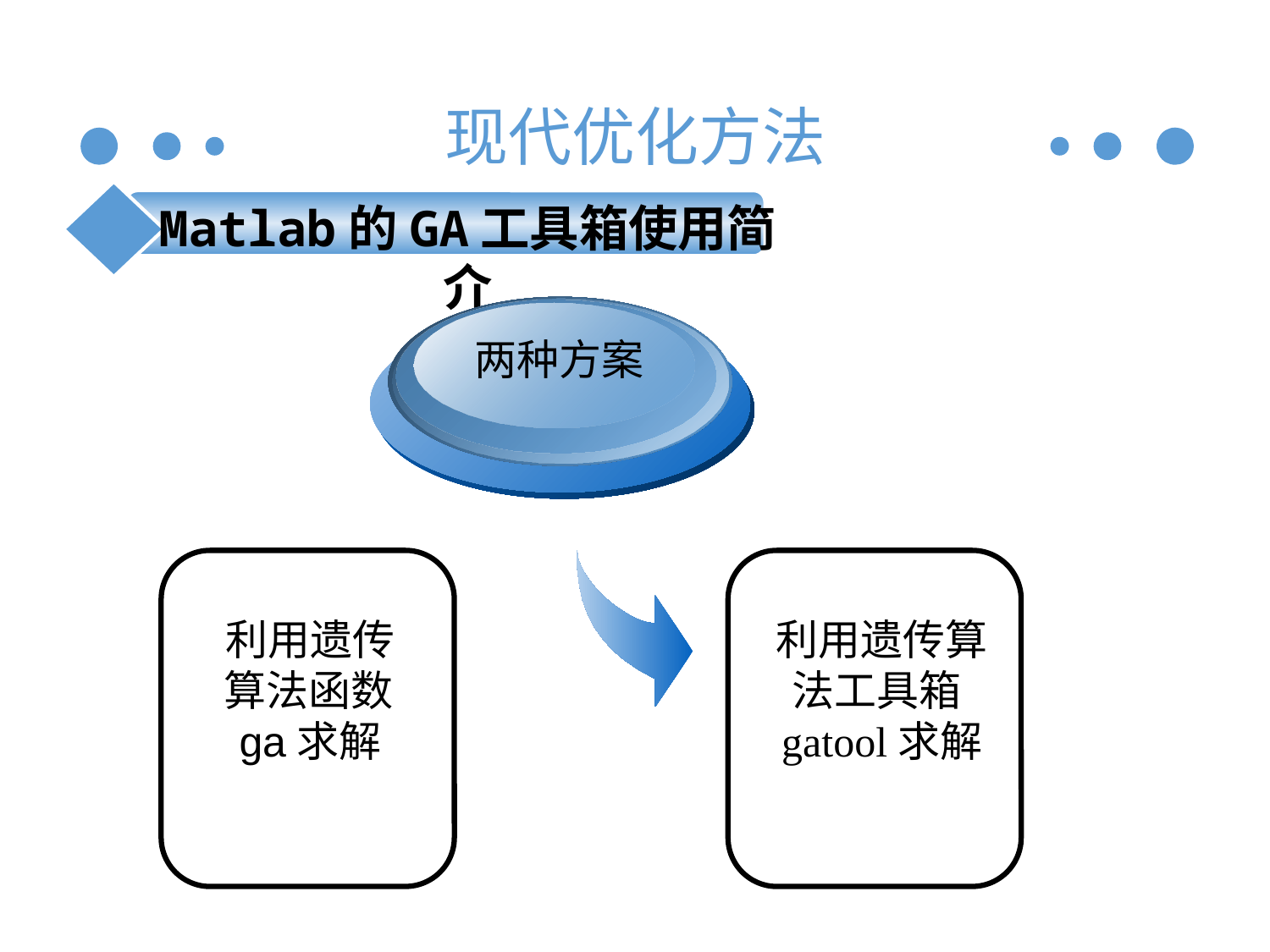

现代优化方法

Matlab的GA工具箱使用简介

两种方案

利用遗传算法函数ga求解

利用遗传算法工具箱gatool求解